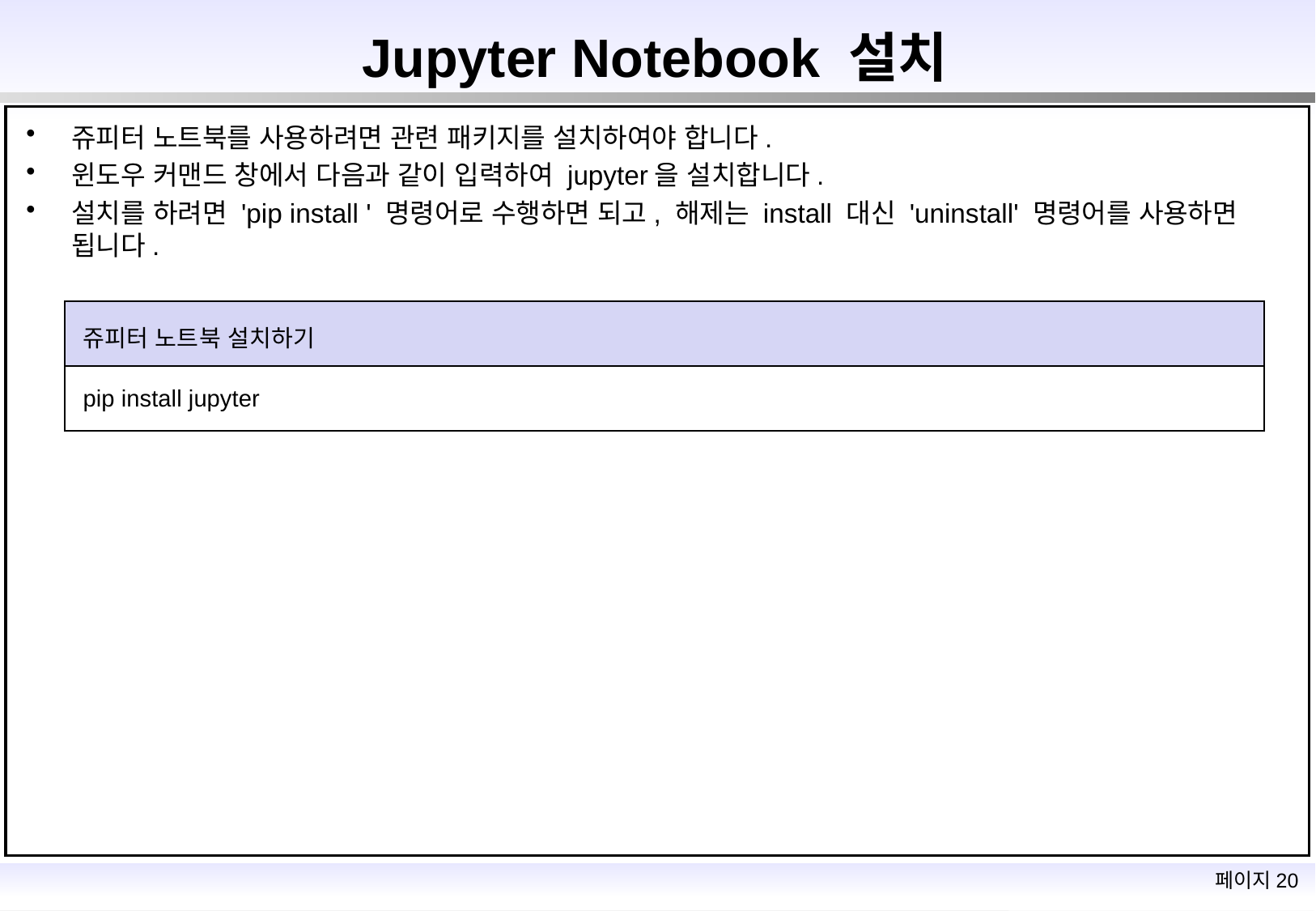

# Jupyter Notebook 설치
쥬피터 노트북를 사용하려면 관련 패키지를 설치하여야 합니다.
윈도우 커맨드 창에서 다음과 같이 입력하여 jupyter을 설치합니다.
설치를 하려면 'pip install ' 명령어로 수행하면 되고, 해제는 install 대신 'uninstall' 명령어를 사용하면 됩니다.
| 쥬피터 노트북 설치하기 |
| --- |
| pip install jupyter |